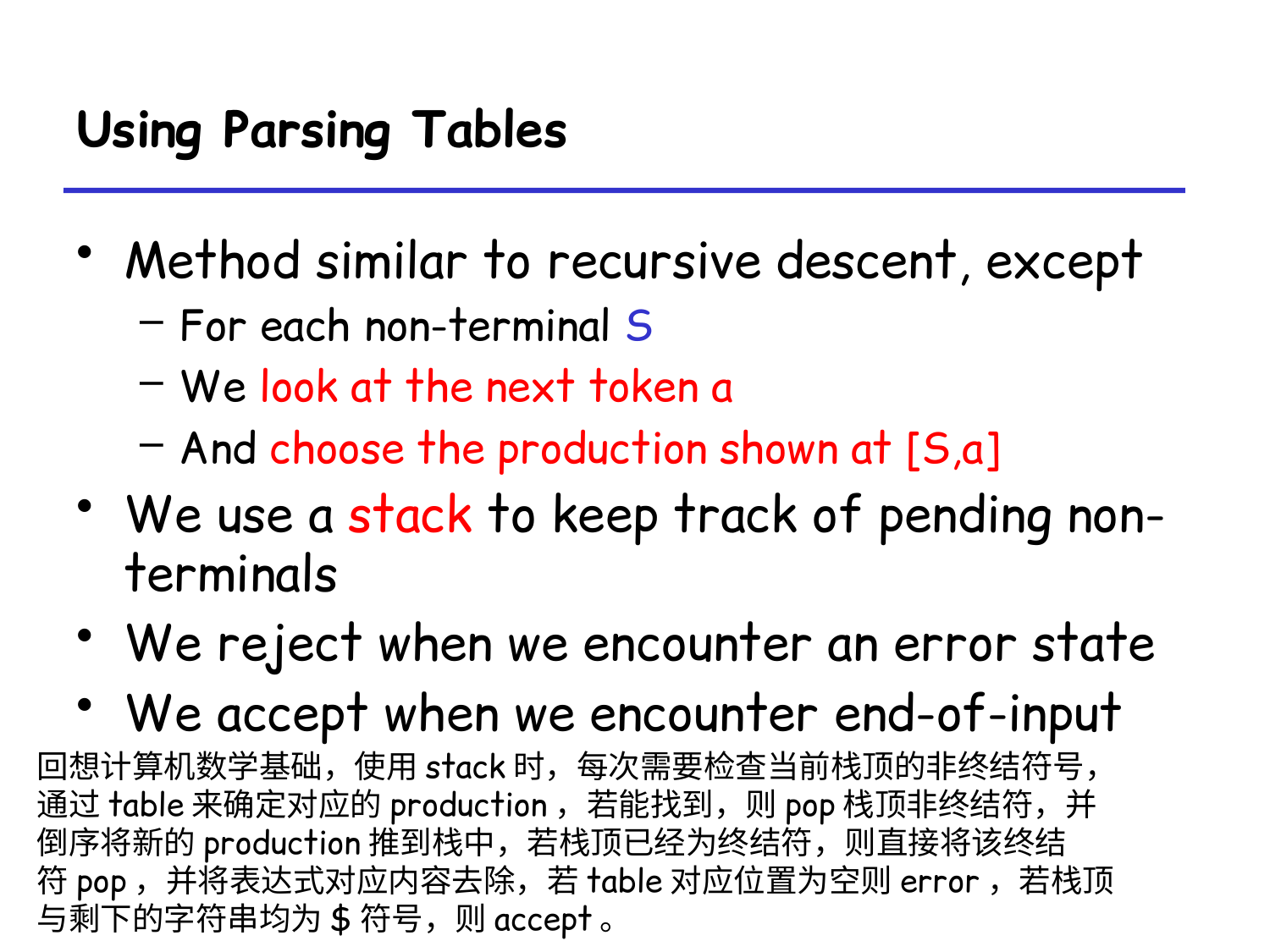

# Using Parsing Tables
Method similar to recursive descent, except
For each non-terminal S
We look at the next token a
And choose the production shown at [S,a]
We use a stack to keep track of pending non-terminals
We reject when we encounter an error state
We accept when we encounter end-of-input
回想计算机数学基础，使用stack时，每次需要检查当前栈顶的非终结符号，
通过table来确定对应的production，若能找到，则pop栈顶非终结符，并
倒序将新的production推到栈中，若栈顶已经为终结符，则直接将该终结
符pop，并将表达式对应内容去除，若table对应位置为空则error，若栈顶
与剩下的字符串均为$符号，则accept。
91